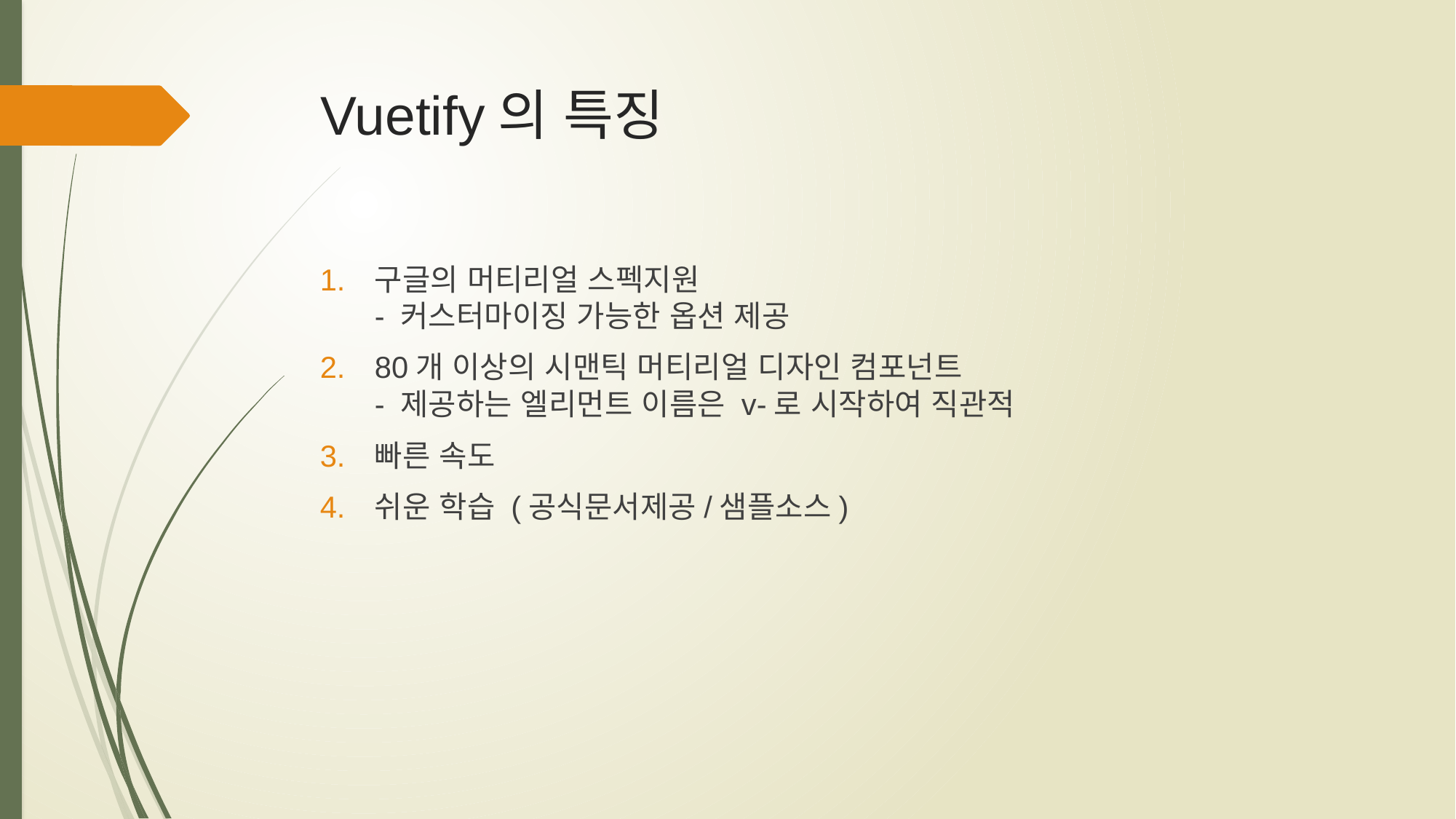

# Vuetify의 특징
구글의 머티리얼 스펙지원
- 커스터마이징 가능한 옵션 제공
80개 이상의 시맨틱 머티리얼 디자인 컴포넌트
- 제공하는 엘리먼트 이름은 v-로 시작하여 직관적
빠른 속도
쉬운 학습 (공식문서제공/샘플소스)